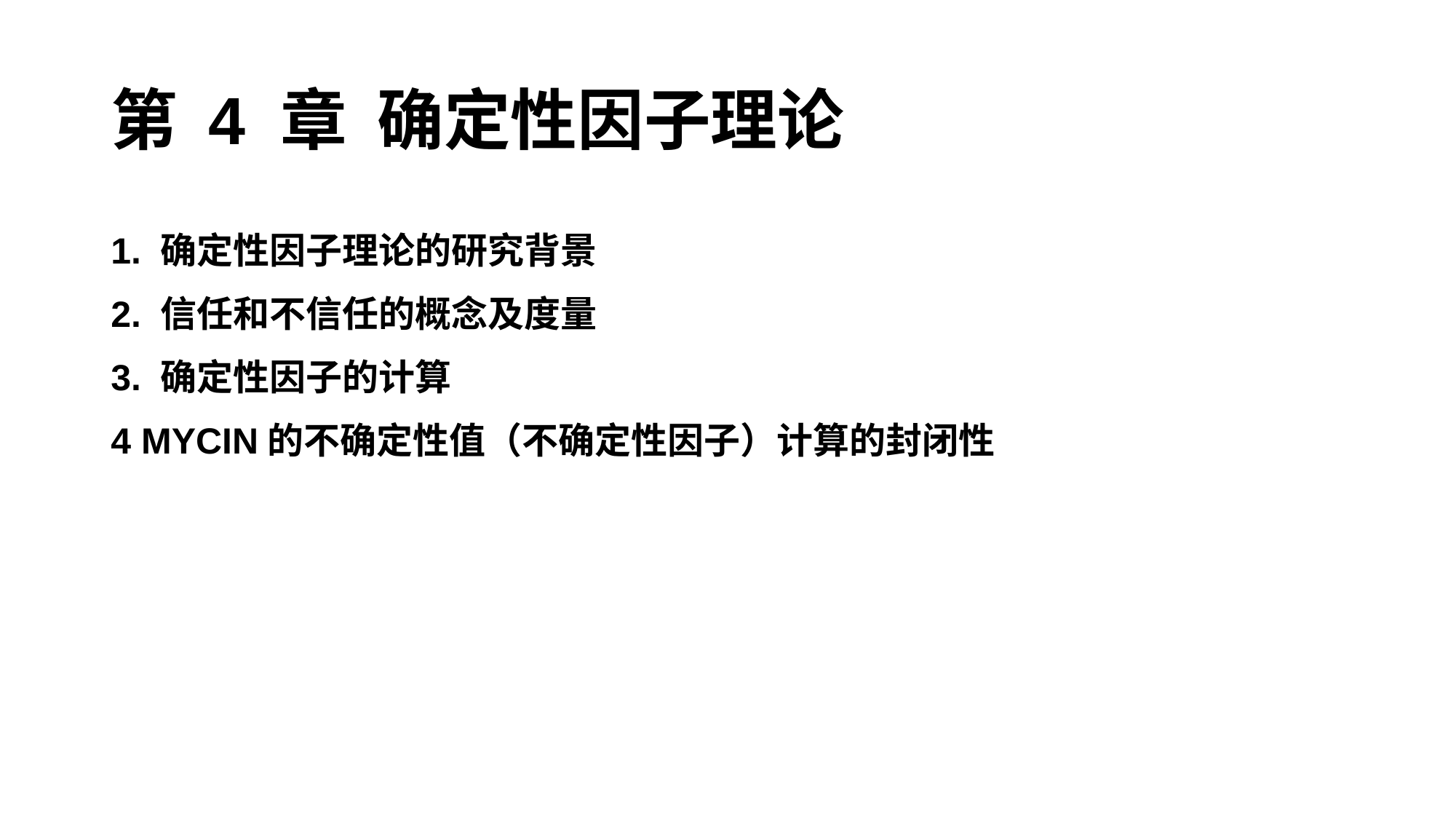

# 第 4 章  确定性因子理论
1. 确定性因子理论的研究背景
2. 信任和不信任的概念及度量
3. 确定性因子的计算
4 MYCIN的不确定性值（不确定性因子）计算的封闭性